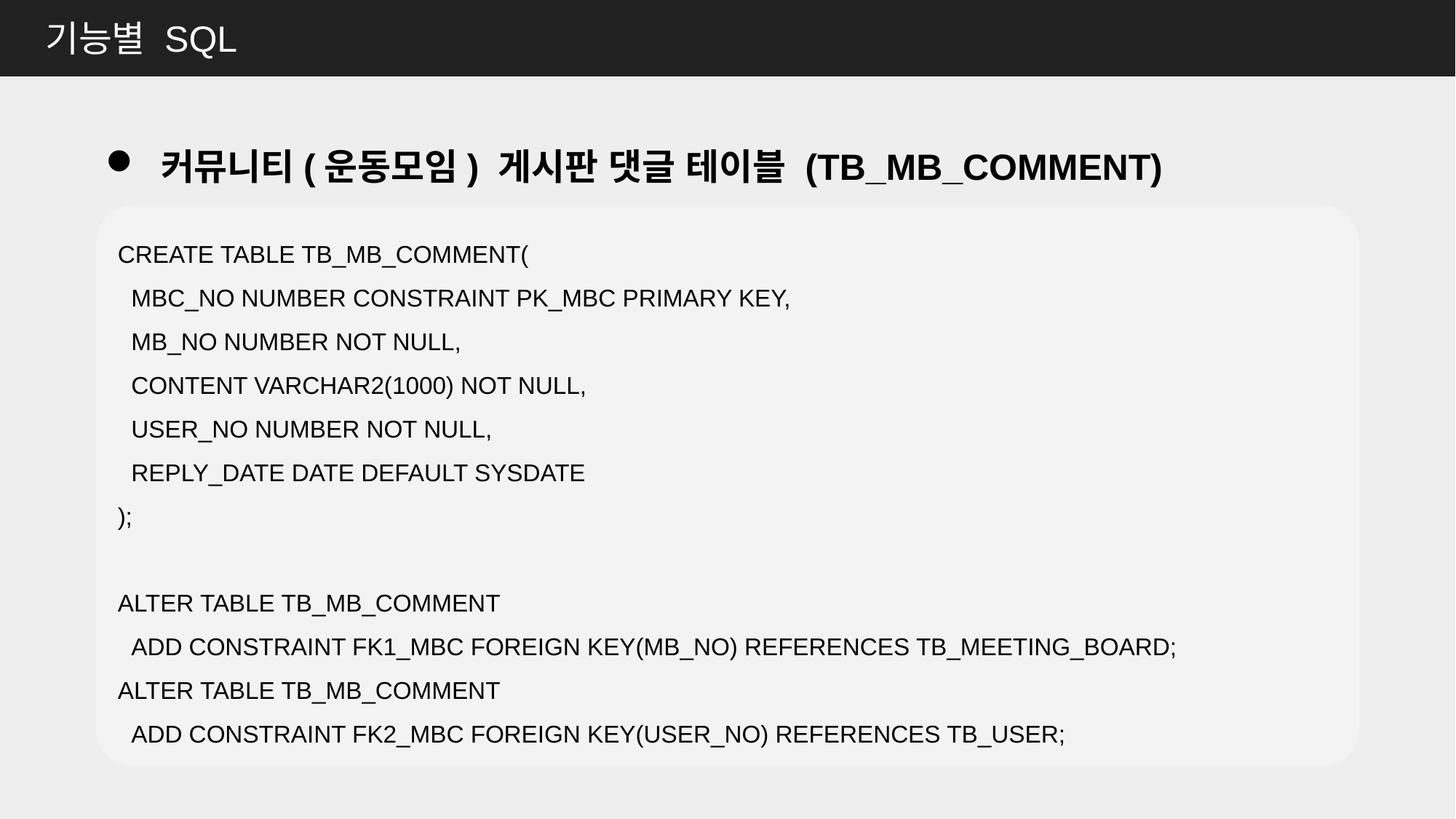

기능별 SQL
 커뮤니티(운동모임) 게시판 댓글 테이블 (TB_MB_COMMENT)
CREATE TABLE TB_MB_COMMENT(
  MBC_NO NUMBER CONSTRAINT PK_MBC PRIMARY KEY,
  MB_NO NUMBER NOT NULL,
  CONTENT VARCHAR2(1000) NOT NULL,
  USER_NO NUMBER NOT NULL,
  REPLY_DATE DATE DEFAULT SYSDATE
);

ALTER TABLE TB_MB_COMMENT
  ADD CONSTRAINT FK1_MBC FOREIGN KEY(MB_NO) REFERENCES TB_MEETING_BOARD;
ALTER TABLE TB_MB_COMMENT
  ADD CONSTRAINT FK2_MBC FOREIGN KEY(USER_NO) REFERENCES TB_USER;